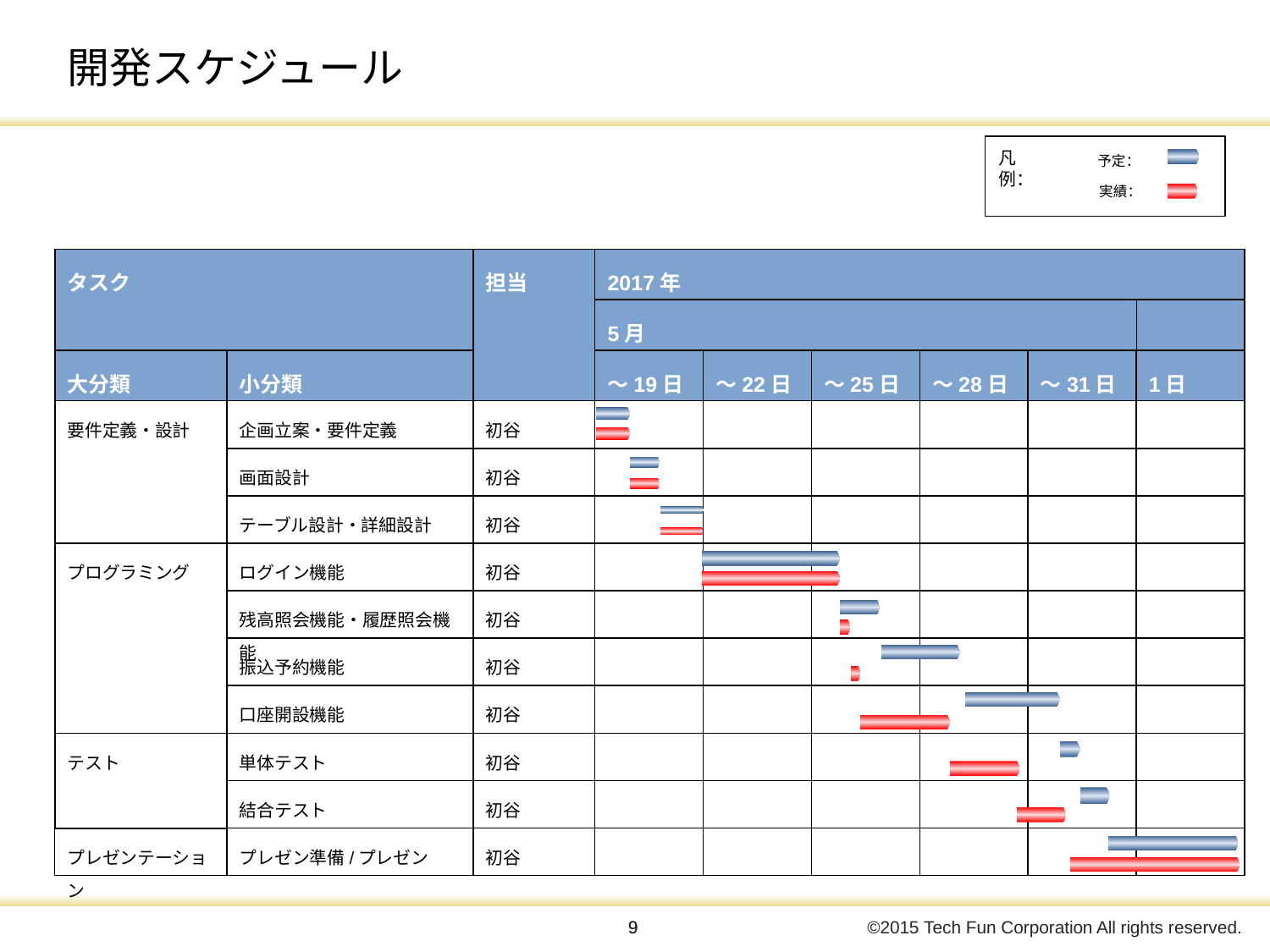

開発スケジュール

凡例：
予定：

実績：

タスク
担当
2017年

5月								      6月

大分類
小分類
～19日
～22日
～25日
～28日
～31日
1日

要件定義・設計
企画立案・要件定義
初谷

画面設計
初谷

テーブル設計・詳細設計
初谷

プログラミング
ログイン機能
初谷

残高照会機能・履歴照会機能
初谷

振込予約機能
初谷

口座開設機能
初谷

テスト
単体テスト
初谷

結合テスト
初谷

プレゼン準備/プレゼン
初谷

プレゼンテーション

9
9
©2015 Tech Fun Corporation All rights reserved.